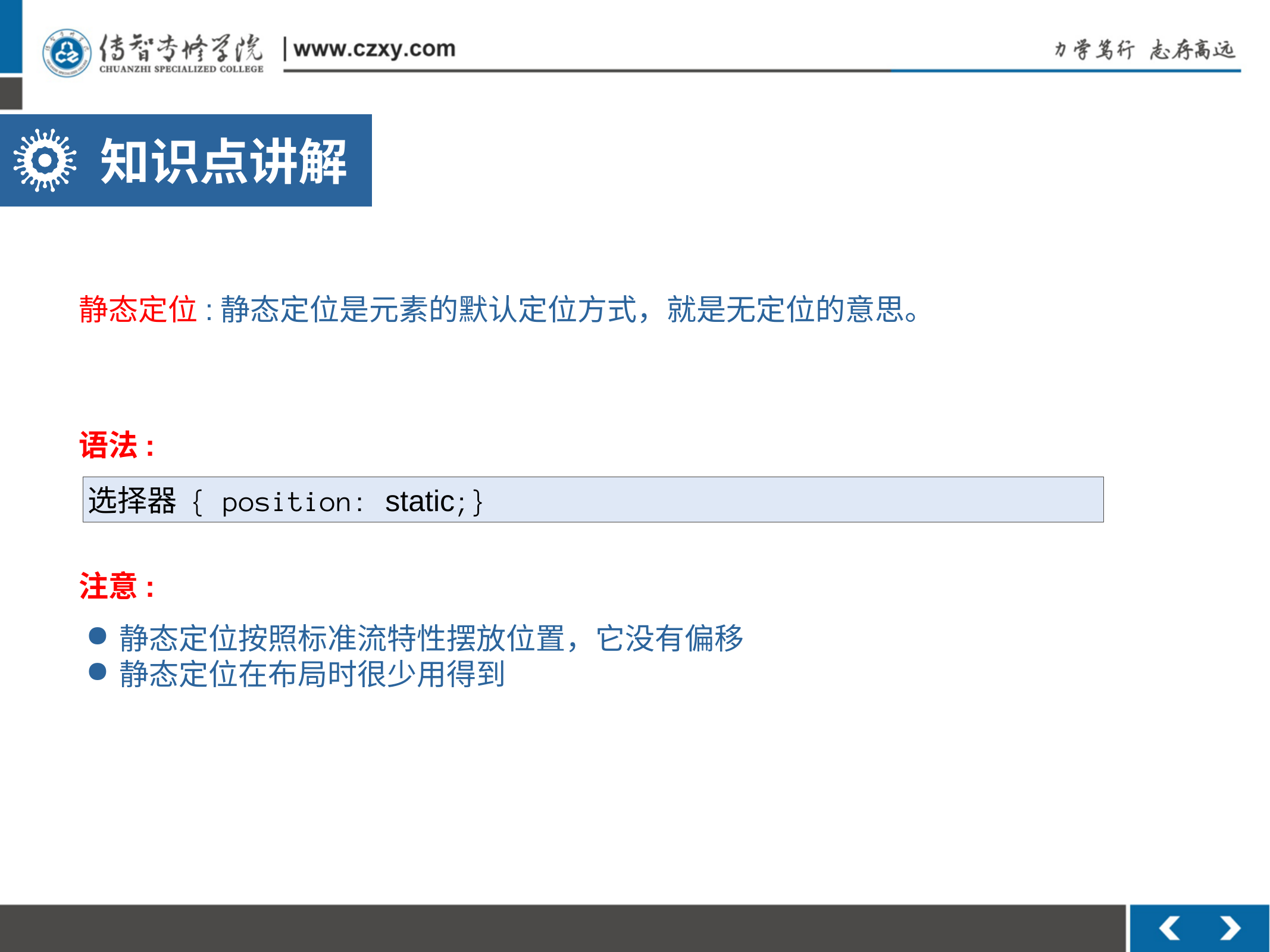

知识点讲解
静态定位:静态定位是元素的默认定位方式，就是无定位的意思。
语法:
选择器 { position: static;}
注意:
静态定位按照标准流特性摆放位置，它没有偏移
静态定位在布局时很少用得到